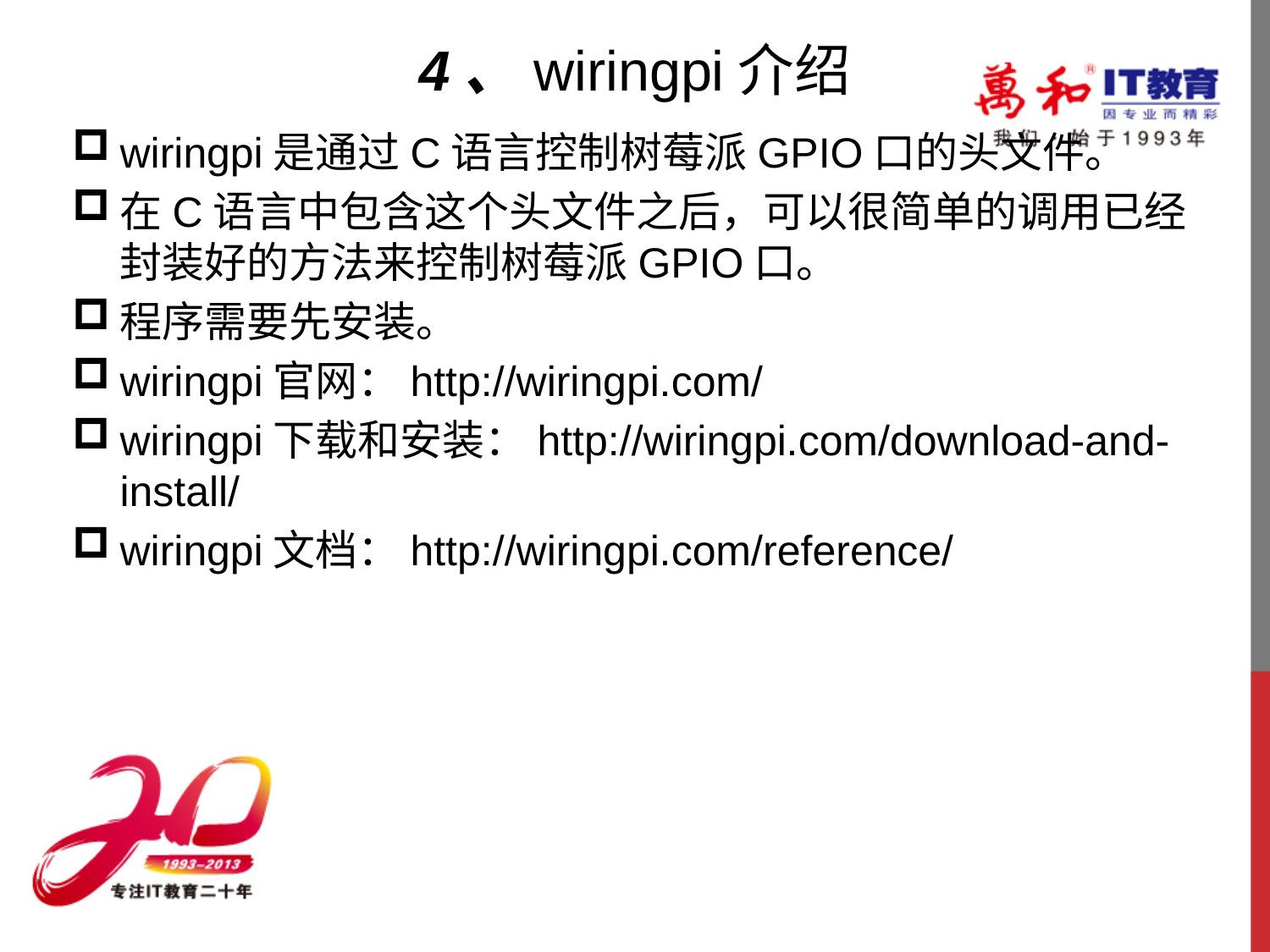

# 4、wiringpi介绍
wiringpi是通过C语言控制树莓派GPIO口的头文件。
在C语言中包含这个头文件之后，可以很简单的调用已经封装好的方法来控制树莓派GPIO口。
程序需要先安装。
wiringpi官网：http://wiringpi.com/
wiringpi下载和安装：http://wiringpi.com/download-and-install/
wiringpi文档：http://wiringpi.com/reference/